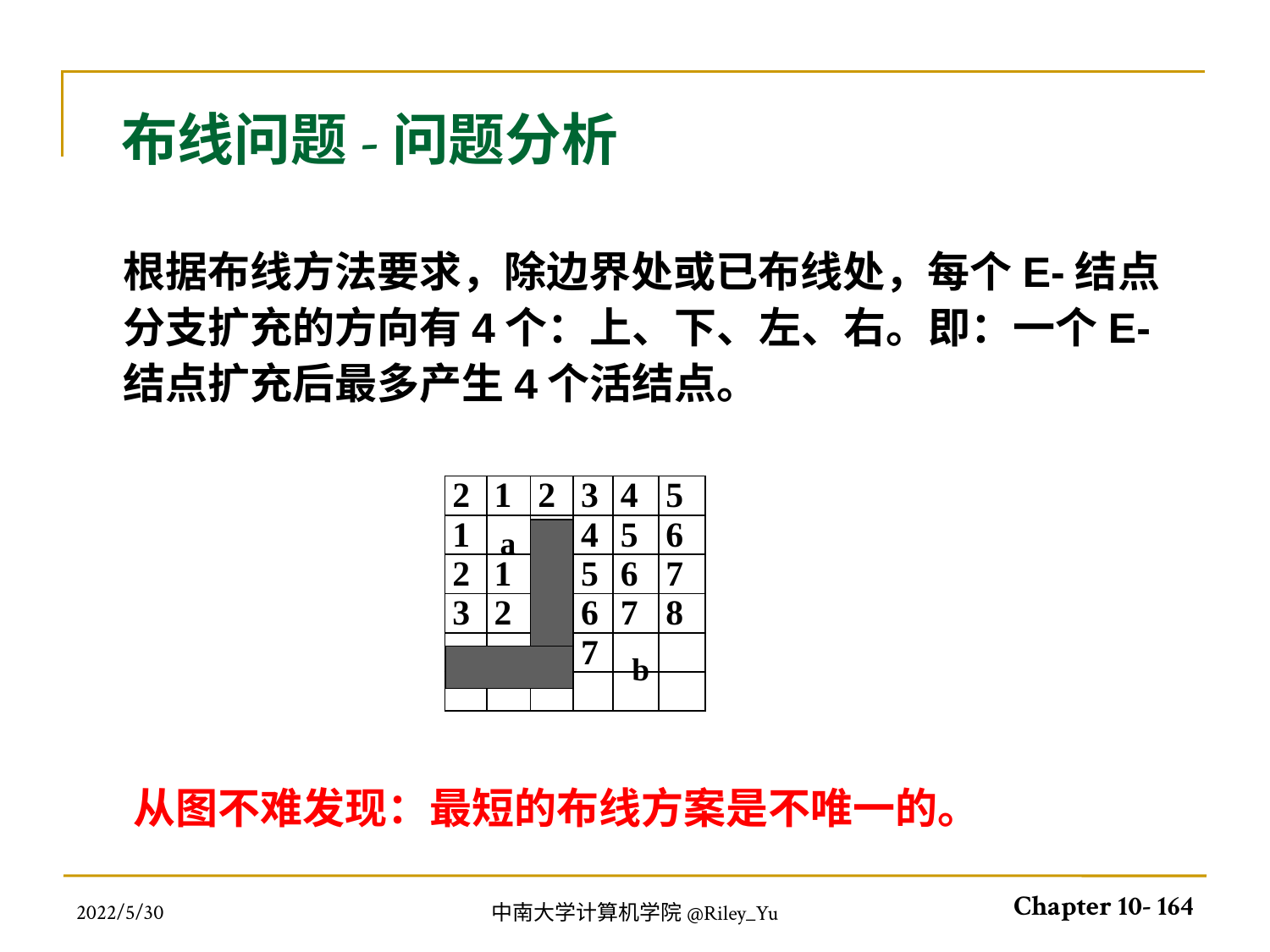

# 布线问题-问题分析
    根据布线方法要求，除边界处或已布线处，每个E-结点分支扩充的方向有4个：上、下、左、右。即：一个E-结点扩充后最多产生4个活结点。
| 2 | 1 | 2 | 3 | 4 | 5 |
| --- | --- | --- | --- | --- | --- |
| 1 |  |  | 4 | 5 | 6 |
| 2 | 1 |  | 5 | 6 | 7 |
| 3 | 2 |  | 6 | 7 | 8 |
|  |  |  | 7 |  |  |
|  |  |  |  |  |  |
a

b

从图不难发现：最短的布线方案是不唯一的。
2022/5/30
Chapter 10- 164
中南大学计算机学院@Riley_Yu